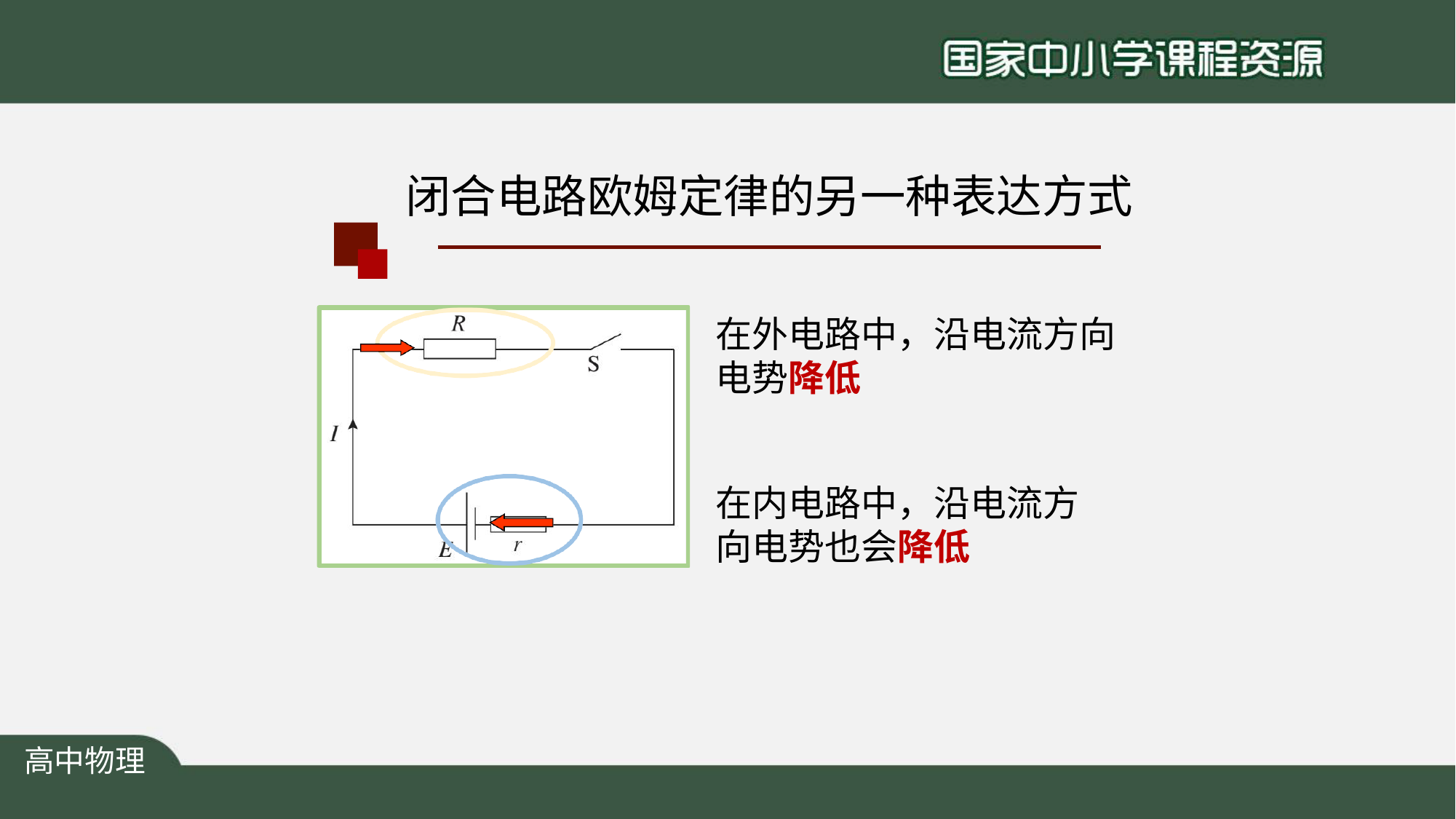

# 闭合电路欧姆定律的另一种表达方式

在外电路中，沿电流方向 电势降低

在内电路中，沿电流方 向电势也会降低

高中物理